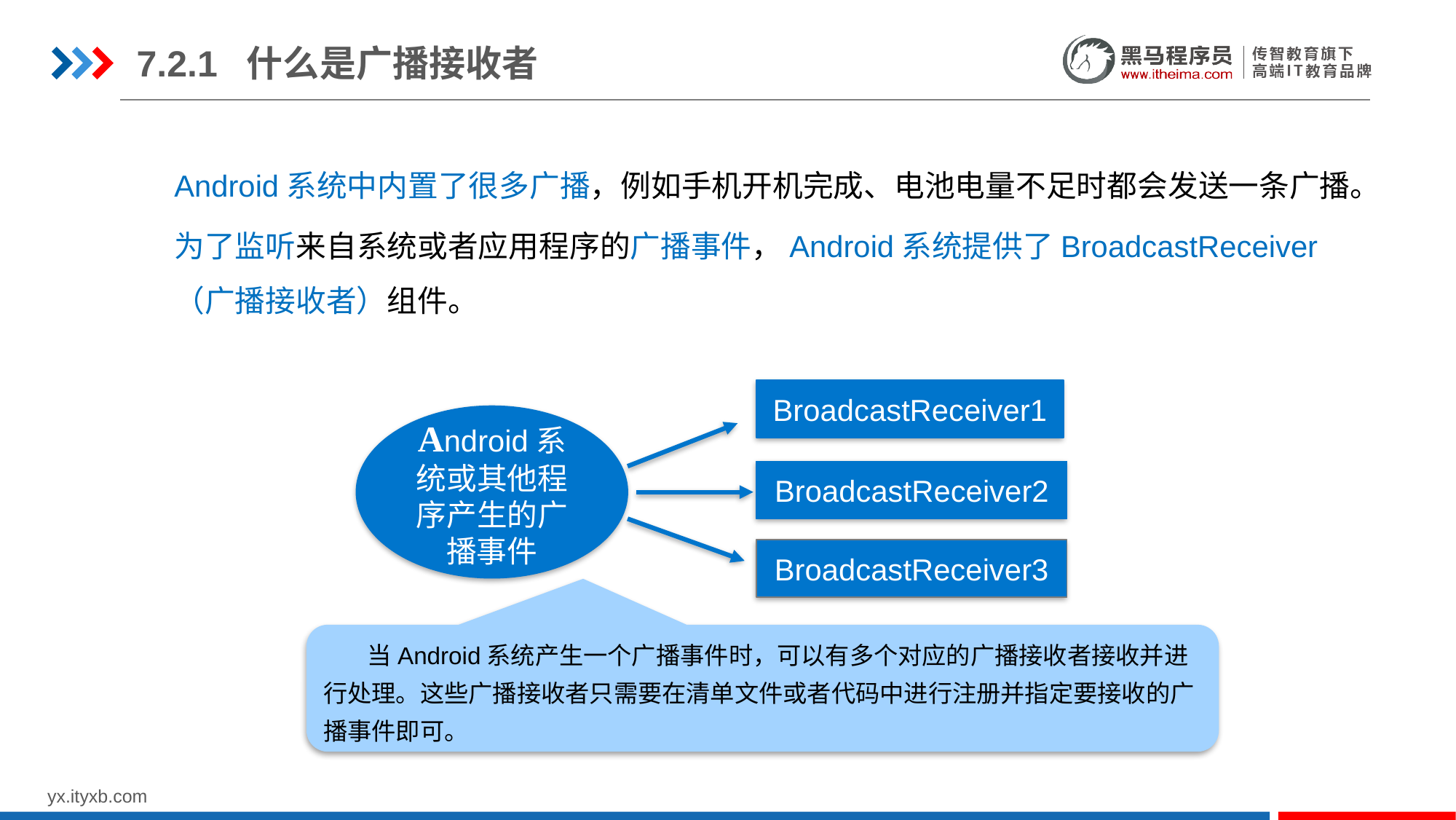

7.2.1  什么是广播接收者
Android系统中内置了很多广播，例如手机开机完成、电池电量不足时都会发送一条广播。
为了监听来自系统或者应用程序的广播事件，Android系统提供了BroadcastReceiver（广播接收者）组件。

BroadcastReceiver1
Android系统或其他程序产生的广播事件
BroadcastReceiver2
BroadcastReceiver3
       当Android系统产生一个广播事件时，可以有多个对应的广播接收者接收并进行处理。这些广播接收者只需要在清单文件或者代码中进行注册并指定要接收的广播事件即可。